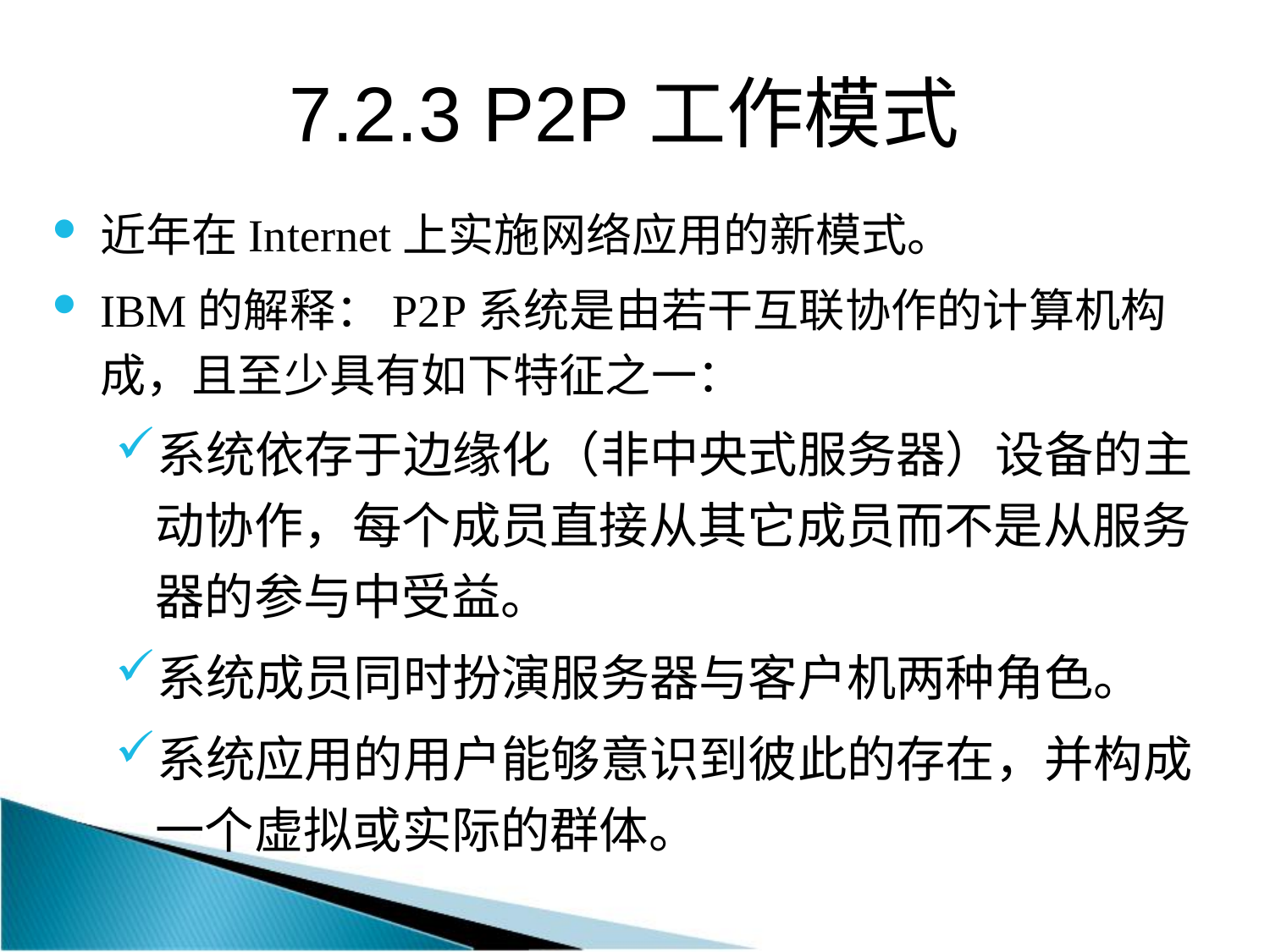

# 7.2.3 P2P工作模式
近年在Internet上实施网络应用的新模式。
IBM的解释：P2P系统是由若干互联协作的计算机构成，且至少具有如下特征之一：
系统依存于边缘化（非中央式服务器）设备的主动协作，每个成员直接从其它成员而不是从服务器的参与中受益。
系统成员同时扮演服务器与客户机两种角色。
系统应用的用户能够意识到彼此的存在，并构成一个虚拟或实际的群体。